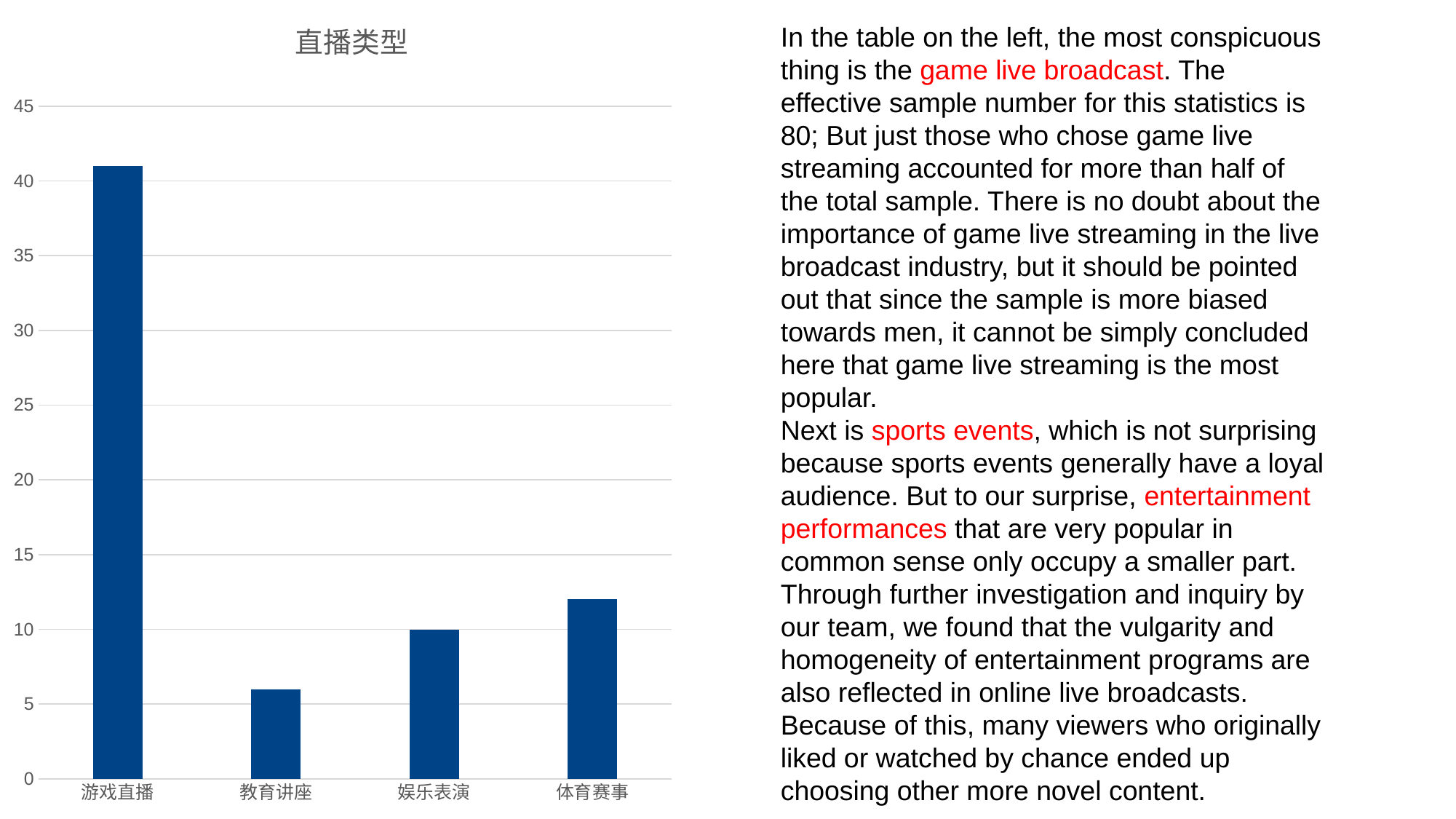

### Chart: 直播类型

| Category | 系列 1 |
|---|---|
| 游戏直播 | 41.0 |
| 教育讲座 | 6.0 |
| 娱乐表演 | 10.0 |
| 体育赛事 | 12.0 |
In the table on the left, the most conspicuous thing is the game live broadcast. The effective sample number for this statistics is 80; But just those who chose game live streaming accounted for more than half of the total sample. There is no doubt about the importance of game live streaming in the live broadcast industry, but it should be pointed out that since the sample is more biased towards men, it cannot be simply concluded here that game live streaming is the most popular.
Next is sports events, which is not surprising because sports events generally have a loyal audience. But to our surprise, entertainment performances that are very popular in common sense only occupy a smaller part. Through further investigation and inquiry by our team, we found that the vulgarity and homogeneity of entertainment programs are also reflected in online live broadcasts. Because of this, many viewers who originally liked or watched by chance ended up choosing other more novel content.